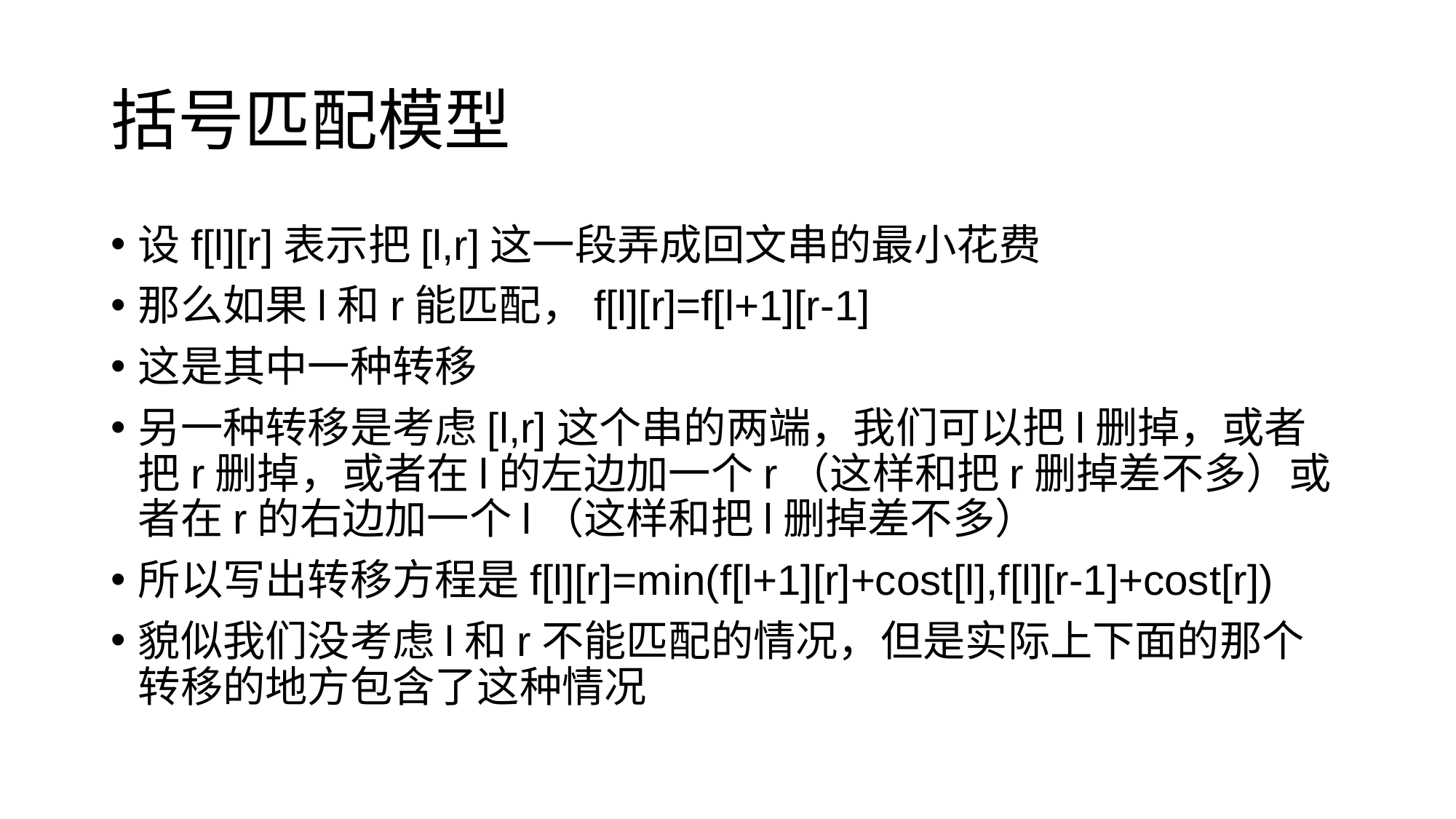

# 括号匹配模型
设f[l][r]表示把[l,r]这一段弄成回文串的最小花费
那么如果l和r能匹配，f[l][r]=f[l+1][r-1]
这是其中一种转移
另一种转移是考虑[l,r]这个串的两端，我们可以把l删掉，或者把r删掉，或者在l的左边加一个r（这样和把r删掉差不多）或者在r的右边加一个l（这样和把l删掉差不多）
所以写出转移方程是f[l][r]=min(f[l+1][r]+cost[l],f[l][r-1]+cost[r])
貌似我们没考虑l和r不能匹配的情况，但是实际上下面的那个转移的地方包含了这种情况